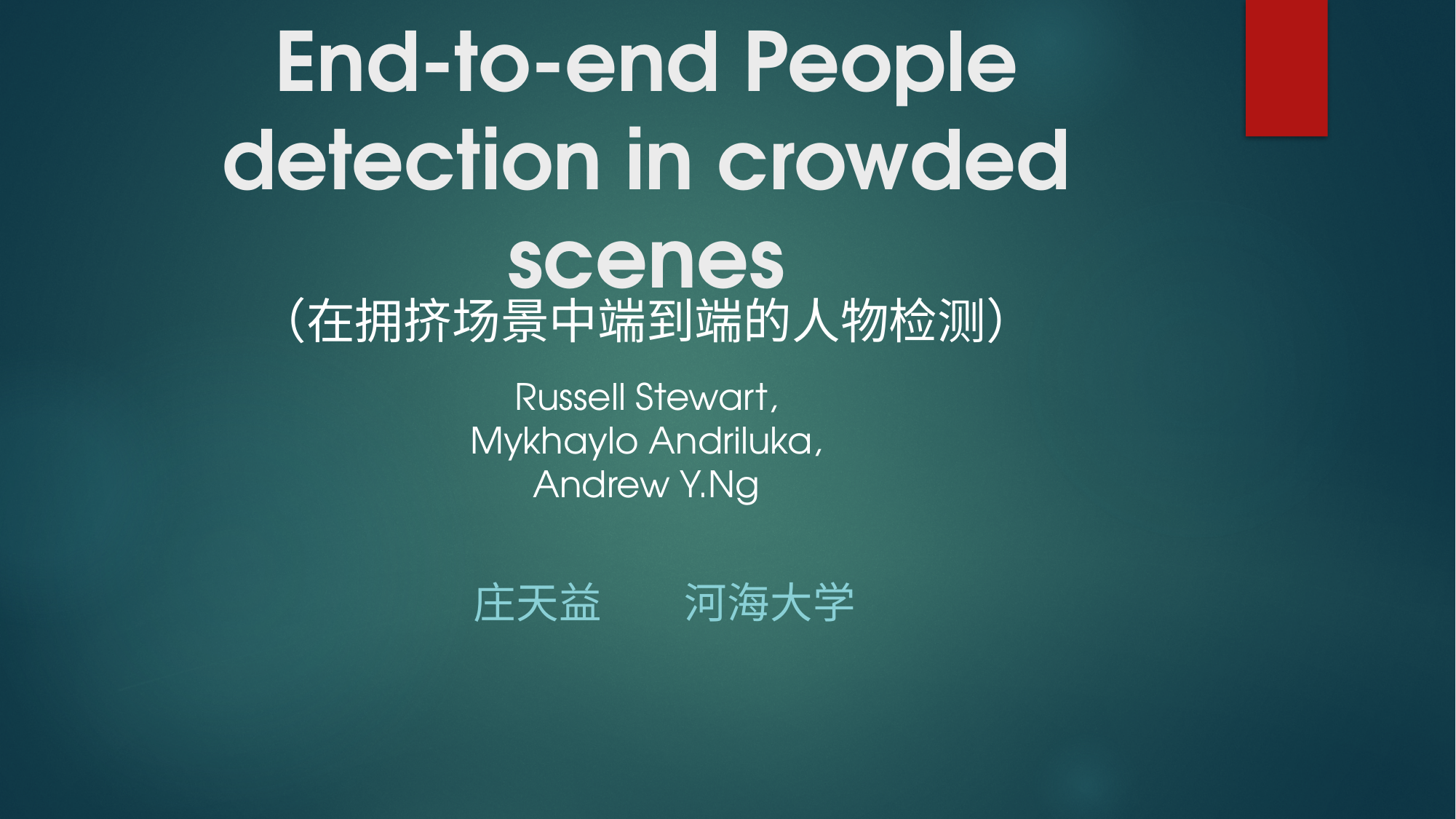

# End-to-end People detection in crowded scenes
（在拥挤场景中端到端的人物检测）
Russell Stewart,
Mykhaylo Andriluka,
Andrew Y.Ng
庄天益							  河海大学